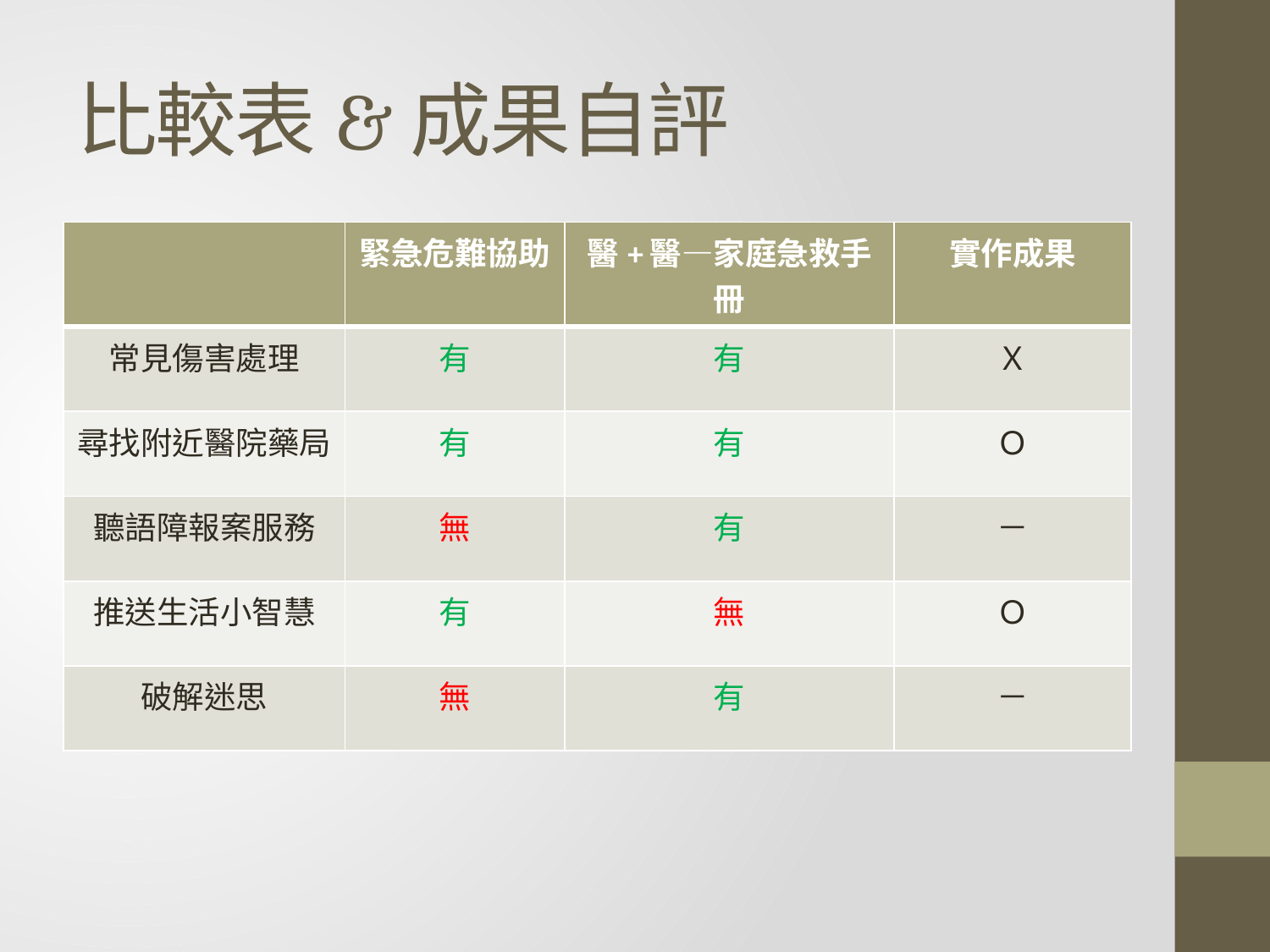

# 比較表&成果自評
|  | 緊急危難協助 | 醫+醫—家庭急救手冊 | 實作成果 |
| --- | --- | --- | --- |
| 常見傷害處理 | 有 | 有 | Ｘ |
| 尋找附近醫院藥局 | 有 | 有 | Ｏ |
| 聽語障報案服務 | 無 | 有 | － |
| 推送生活小智慧 | 有 | 無 | Ｏ |
| 破解迷思 | 無 | 有 | － |